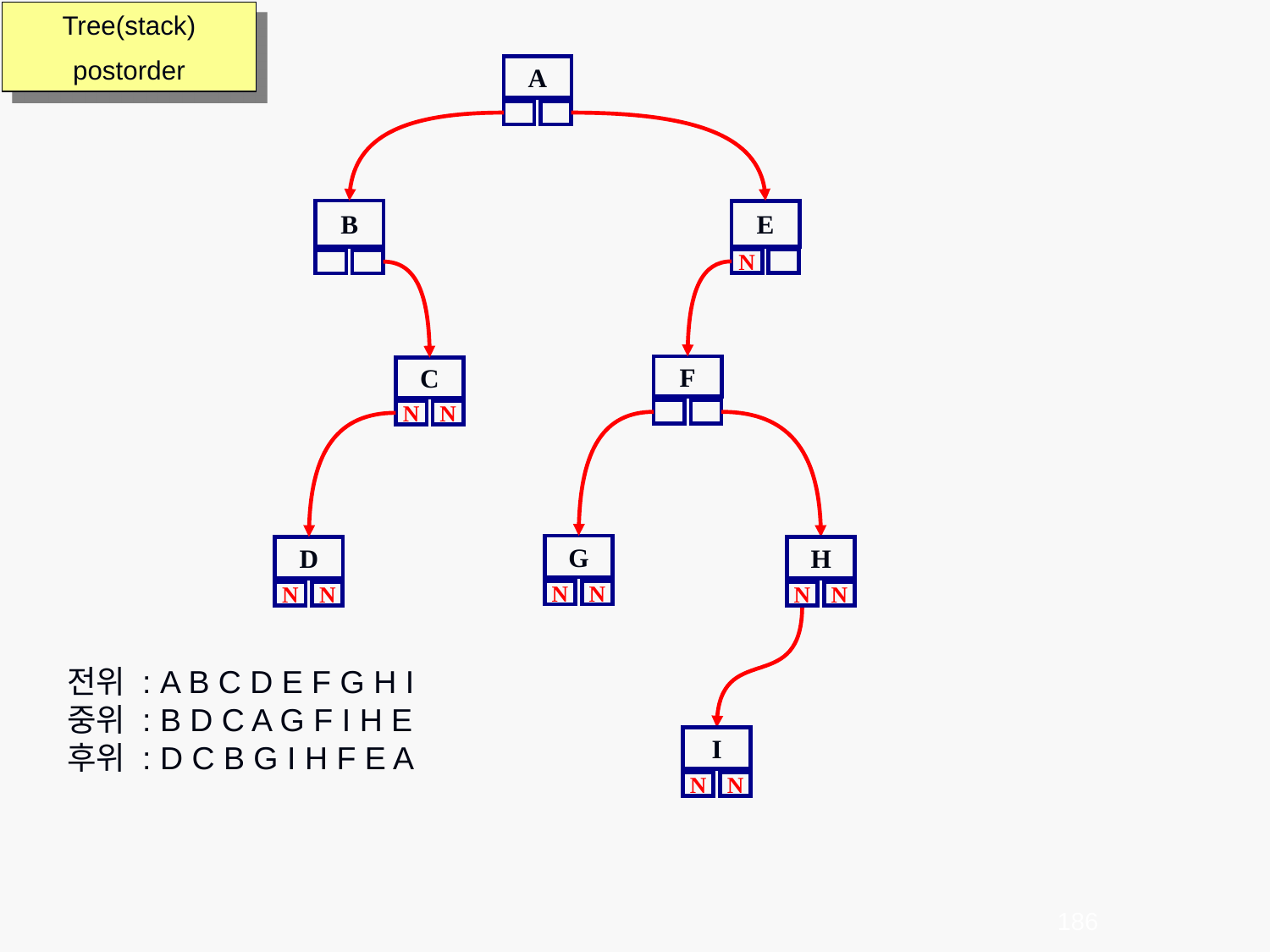

Tree(stack)
postorder
A

B
E
N

F
C

N
N
G
D
H
N
N
N
N
N
N
I
N
N
전위 : A B C D E F G H I
중위 : B D C A G F I H E
후위 : D C B G I H F E A
186